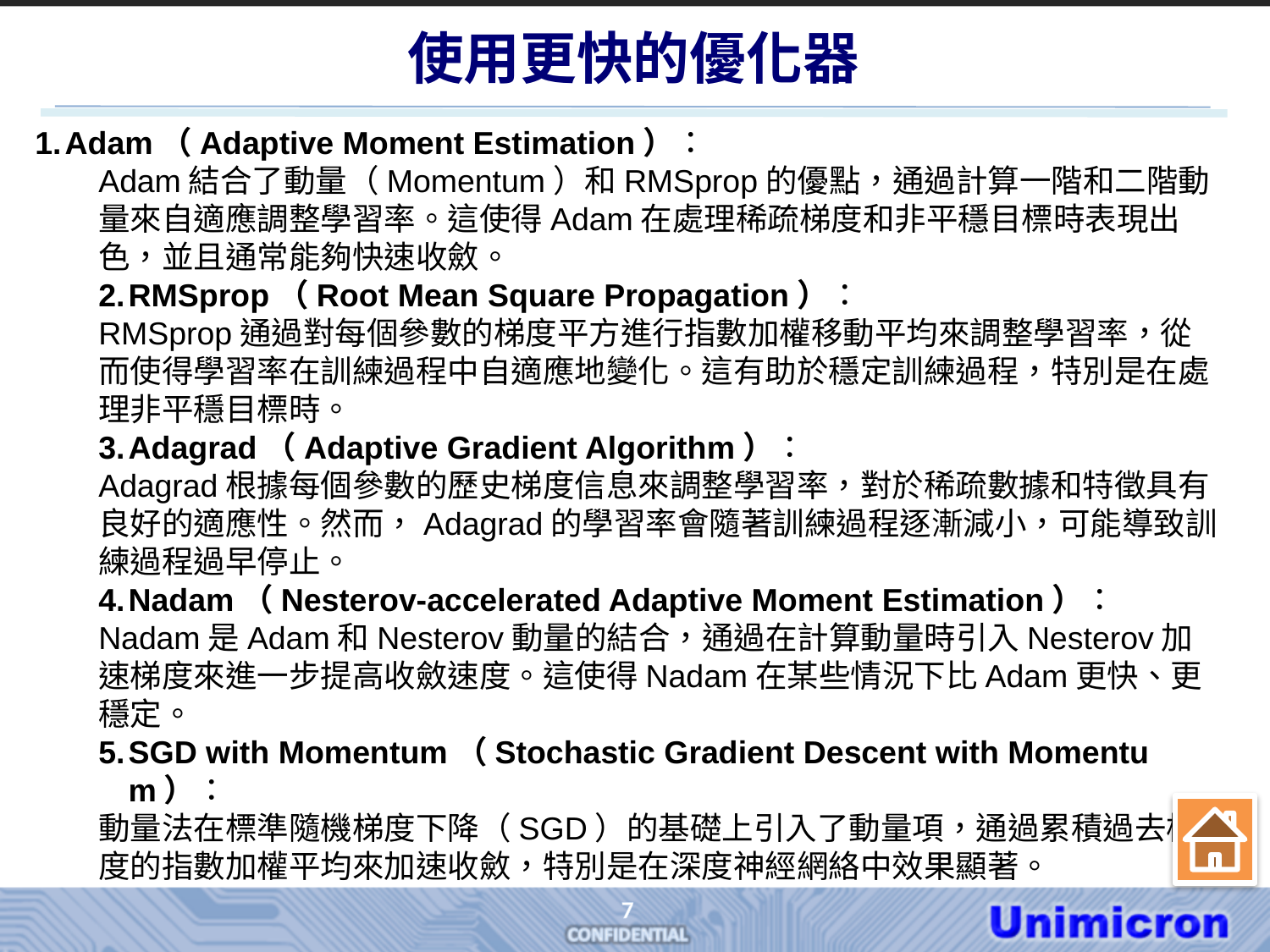

# 使用更快的優化器
Adam（Adaptive Moment Estimation）：
Adam結合了動量（Momentum）和RMSprop的優點，通過計算一階和二階動量來自適應調整學習率。這使得Adam在處理稀疏梯度和非平穩目標時表現出色，並且通常能夠快速收斂。
RMSprop（Root Mean Square Propagation）：
RMSprop通過對每個參數的梯度平方進行指數加權移動平均來調整學習率，從而使得學習率在訓練過程中自適應地變化。這有助於穩定訓練過程，特別是在處理非平穩目標時。
Adagrad（Adaptive Gradient Algorithm）：
Adagrad根據每個參數的歷史梯度信息來調整學習率，對於稀疏數據和特徵具有良好的適應性。然而，Adagrad的學習率會隨著訓練過程逐漸減小，可能導致訓練過程過早停止。
Nadam（Nesterov-accelerated Adaptive Moment Estimation）：
Nadam是Adam和Nesterov動量的結合，通過在計算動量時引入Nesterov加速梯度來進一步提高收斂速度。這使得Nadam在某些情況下比Adam更快、更穩定。
SGD with Momentum（Stochastic Gradient Descent with Momentum）：
動量法在標準隨機梯度下降（SGD）的基礎上引入了動量項，通過累積過去梯度的指數加權平均來加速收斂，特別是在深度神經網絡中效果顯著。

7